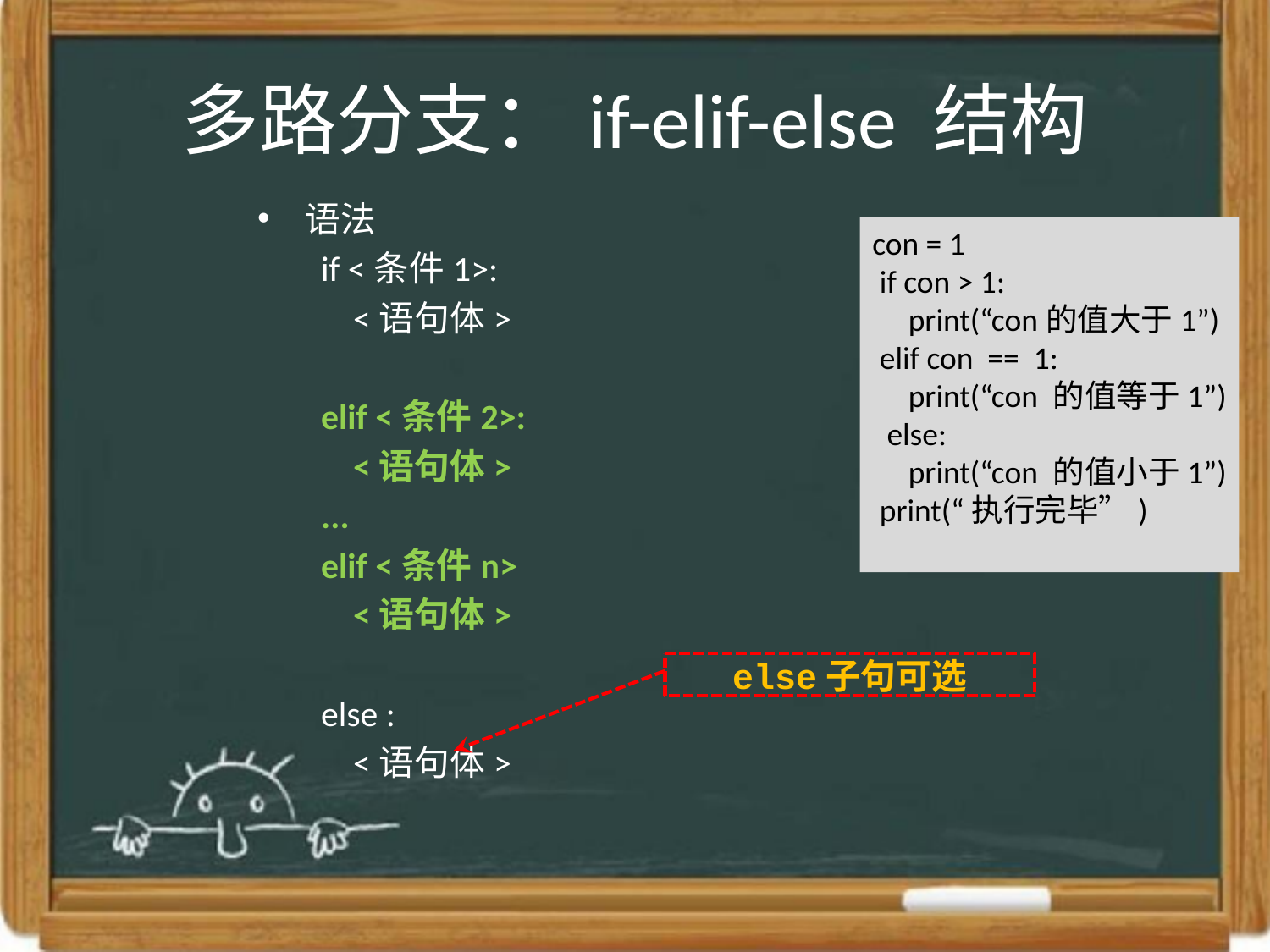

# 多路分支：if-elif-else 结构
语法
if <条件1>:
    <语句体>

elif <条件2>:
    <语句体>
...
elif <条件n>
    <语句体>

else :
    <语句体>
con = 1
 if con > 1:
     print(“con的值大于1”)
 elif con  ==  1:
     print(“con 的值等于1”)
  else:
     print(“con 的值小于1”)
 print(“执行完毕”)

else子句可选